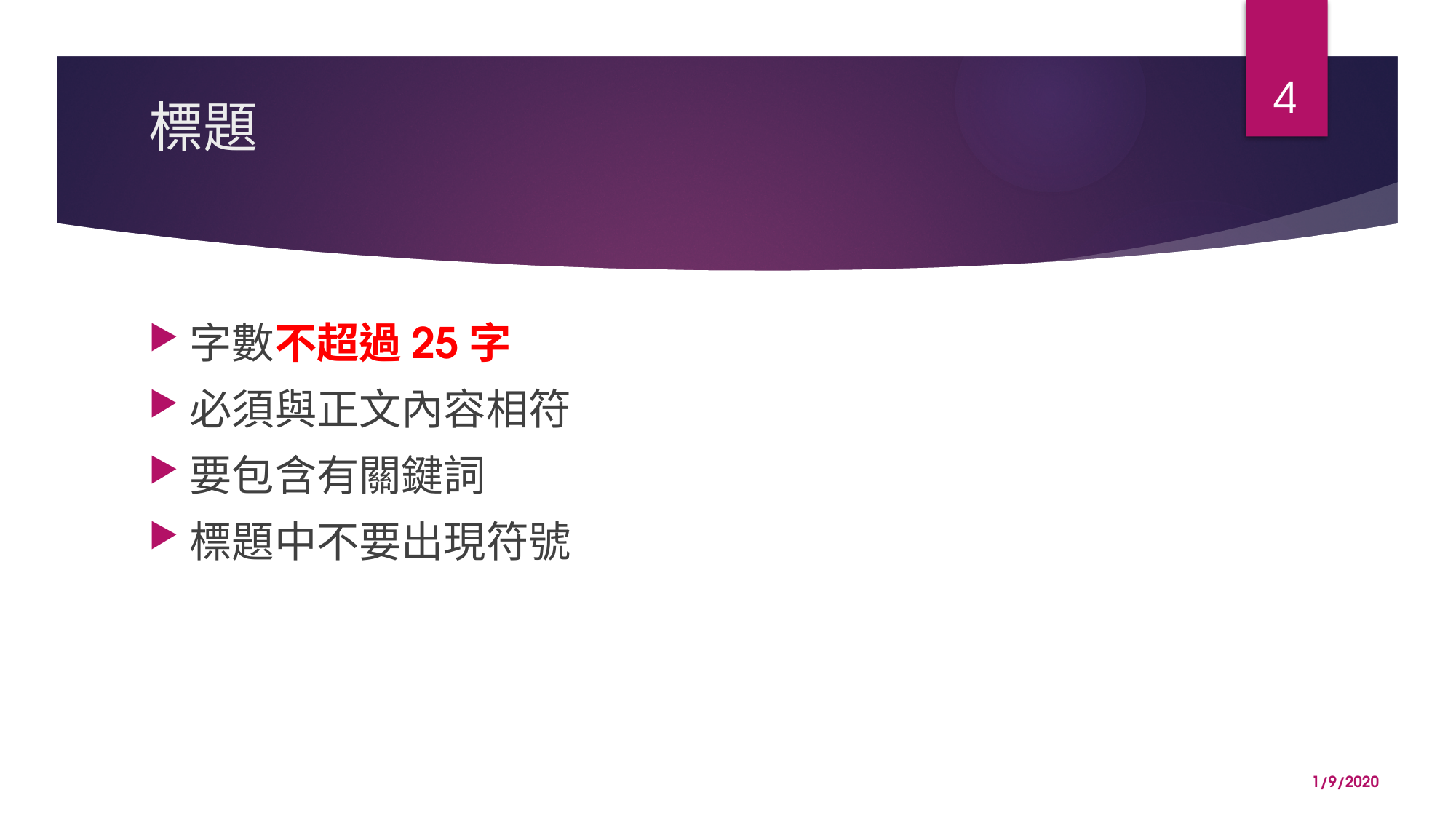

4
# 標題
字數不超過25字
必須與正文內容相符
要包含有關鍵詞
標題中不要出現符號
1/9/2020